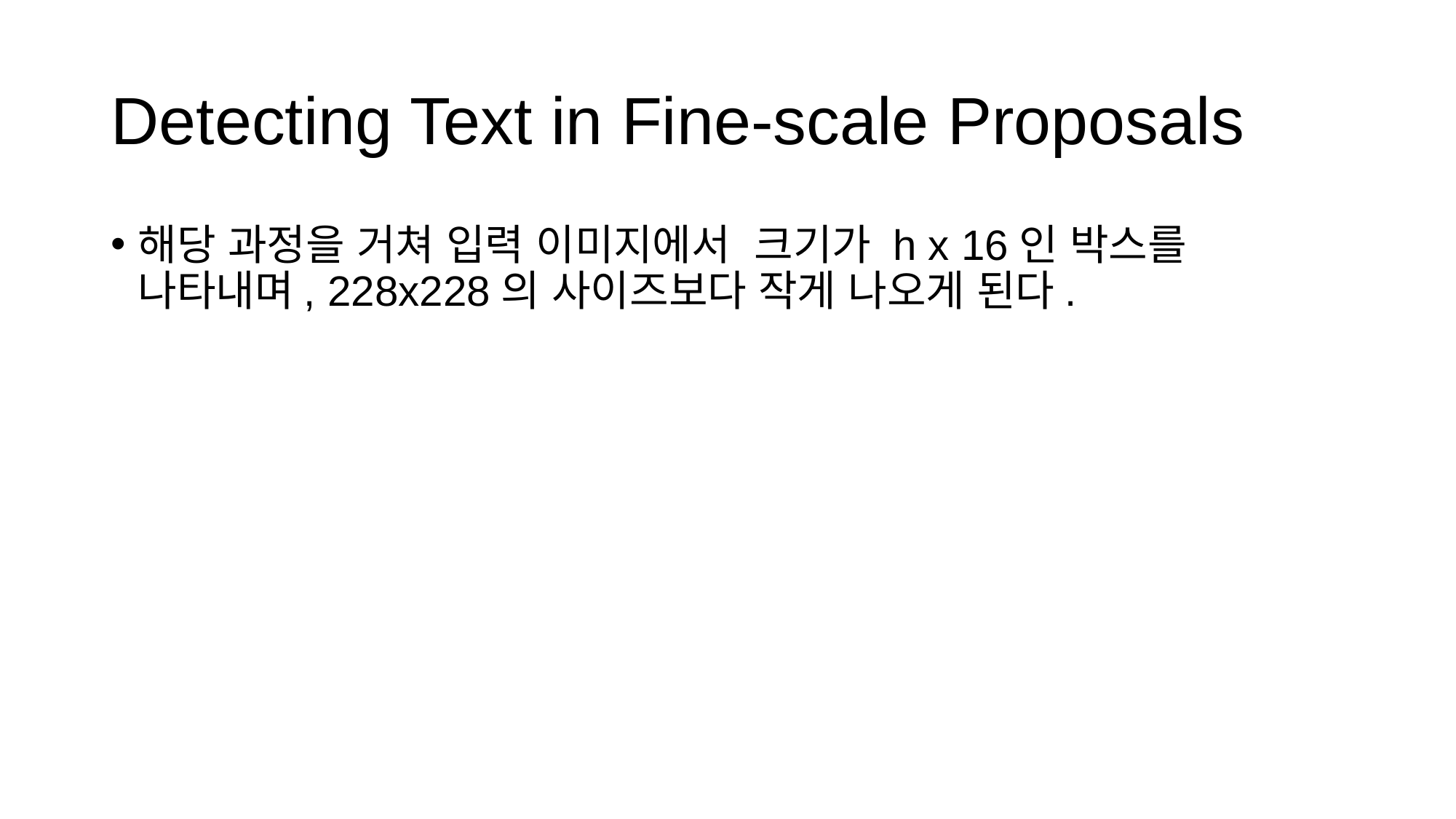

# Detecting Text in Fine-scale Proposals
해당 과정을 거쳐 입력 이미지에서  크기가 h x 16인 박스를 나타내며, 228x228의 사이즈보다 작게 나오게 된다.